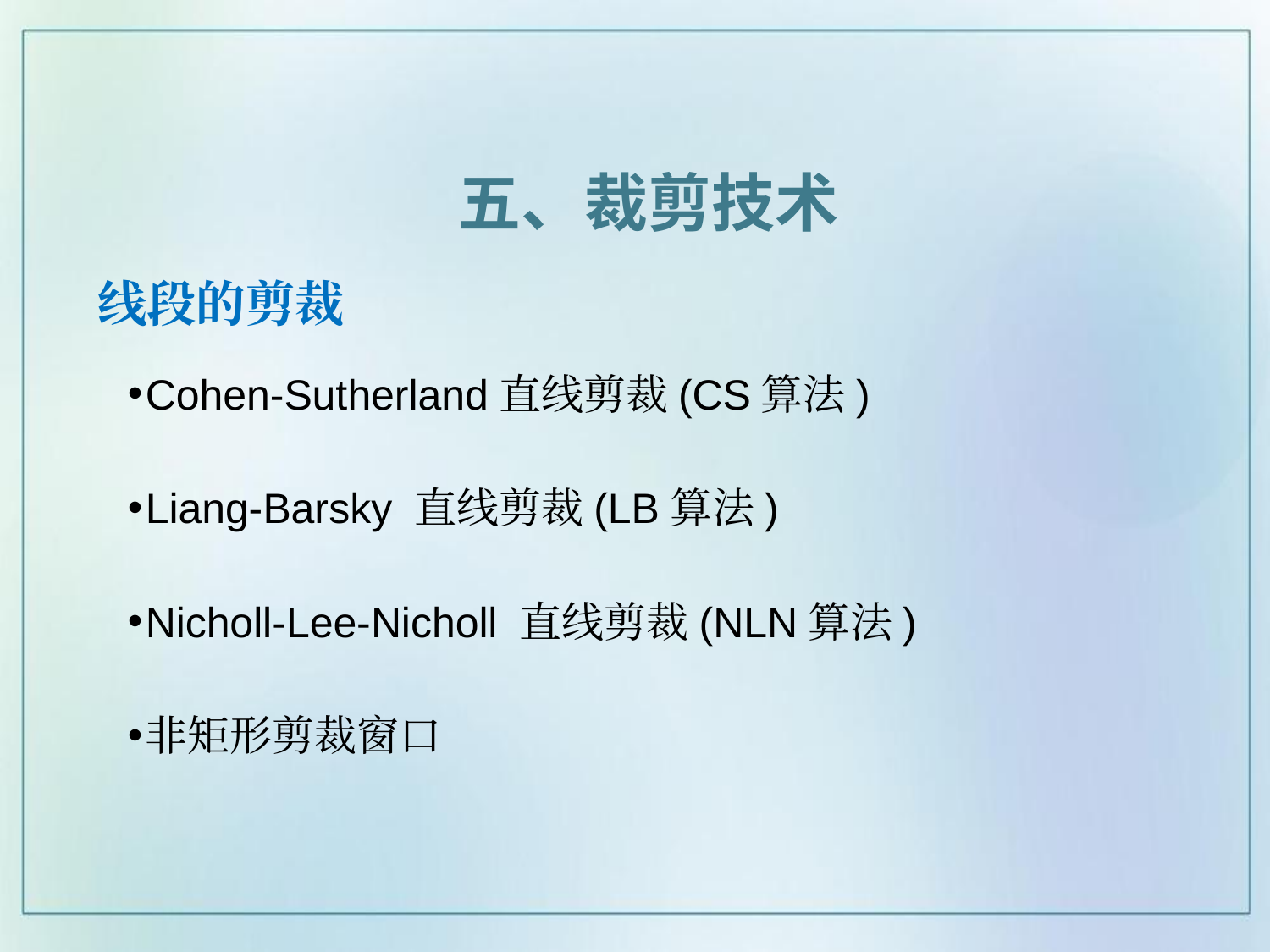

五、裁剪技术
# 线段的剪裁
Cohen-Sutherland直线剪裁(CS算法)
Liang-Barsky 直线剪裁(LB算法)
Nicholl-Lee-Nicholl 直线剪裁(NLN算法)
非矩形剪裁窗口